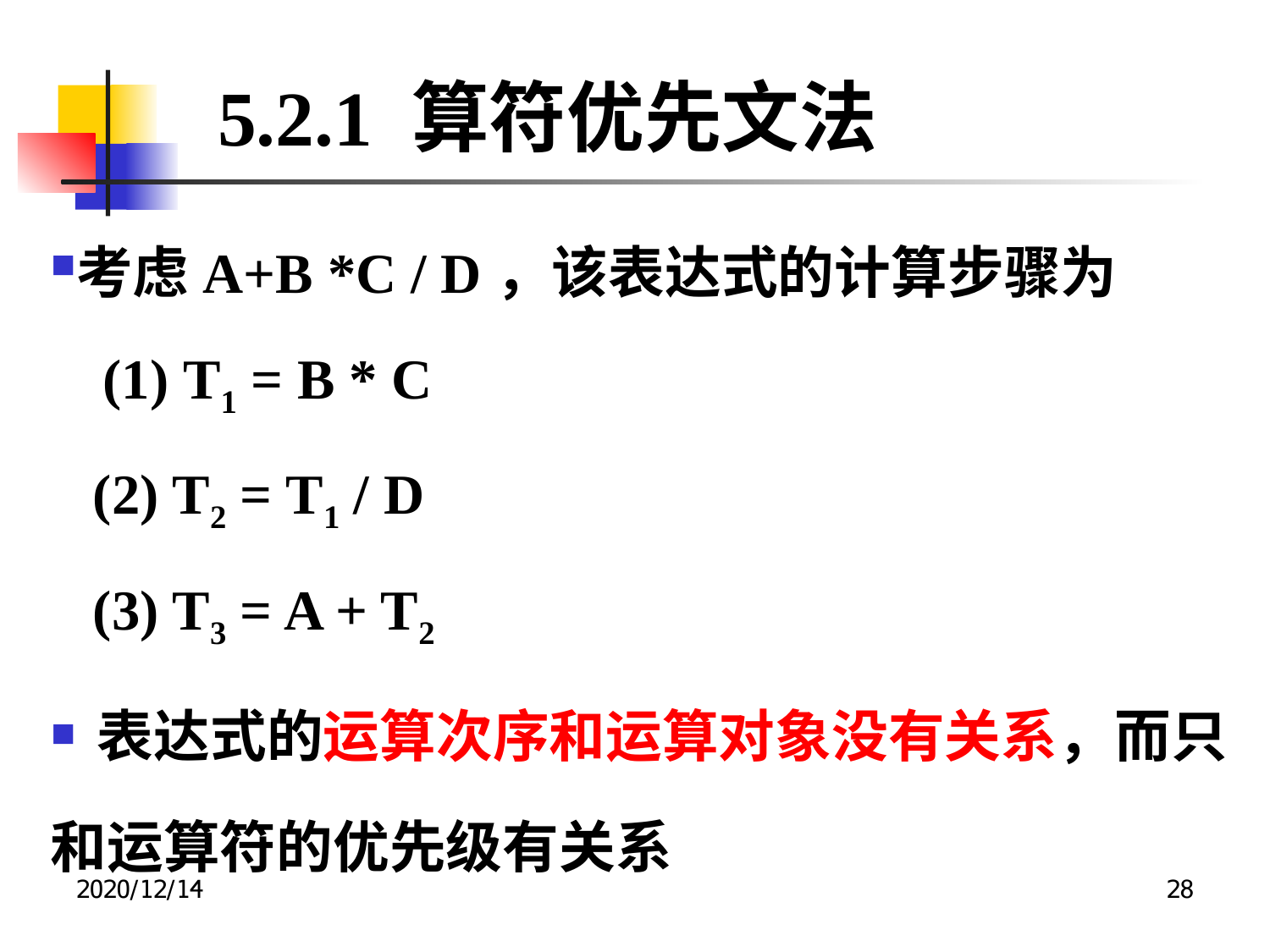

5.2.1 算符优先文法
考虑A+B *C / D，该表达式的计算步骤为
   (1) T1 = B * C
   (2) T2 = T1 / D
   (3) T3 = A + T2
 表达式的运算次序和运算对象没有关系，而只和运算符的优先级有关系
2020/12/14
28